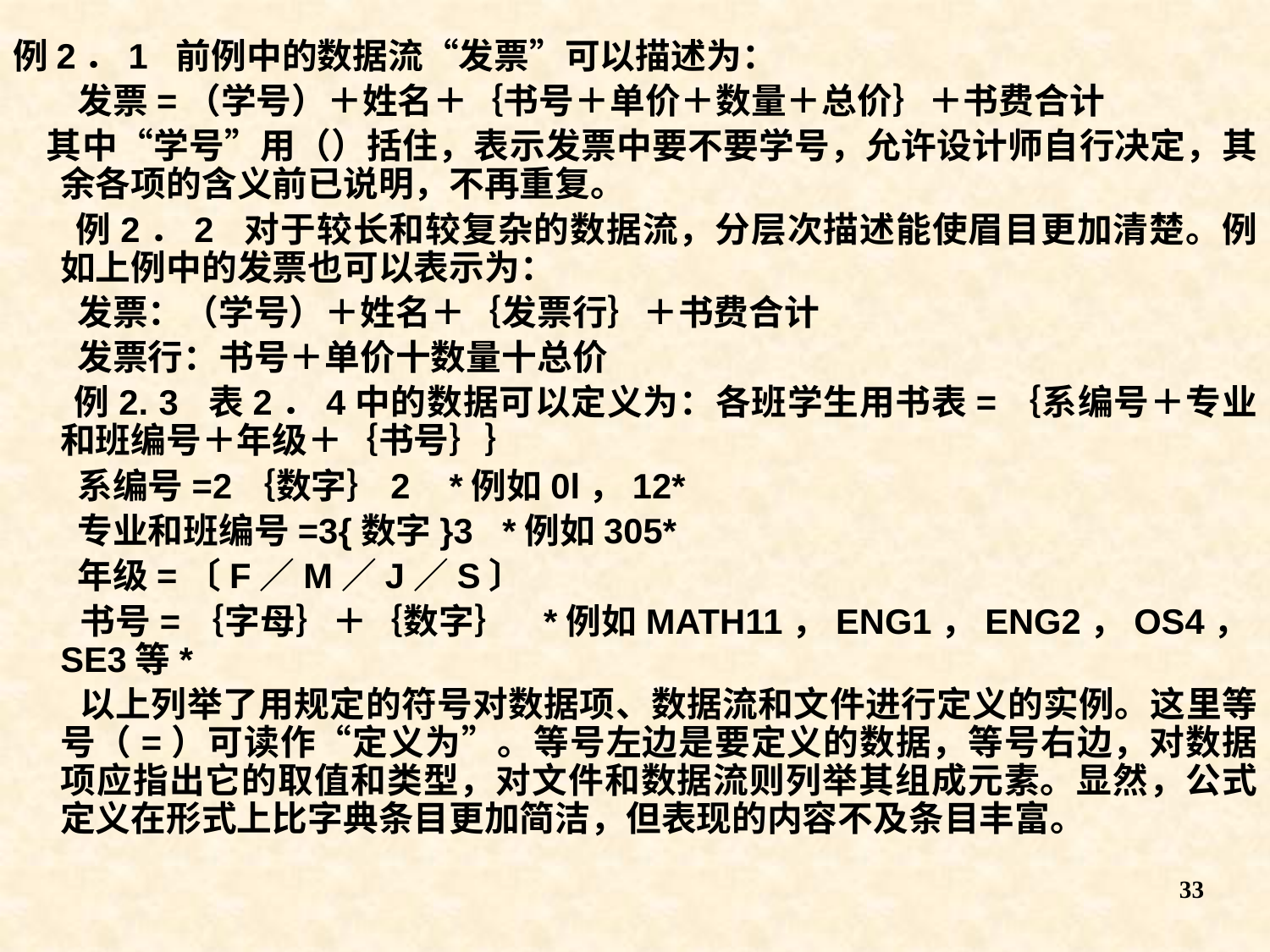

例2．1  前例中的数据流“发票”可以描述为：
       发票=（学号）＋姓名＋｛书号＋单价＋数量＋总价｝＋书费合计
   其中“学号”用（）括住，表示发票中要不要学号，允许设计师自行决定，其余各项的含义前已说明，不再重复。
      例2．2  对于较长和较复杂的数据流，分层次描述能使眉目更加清楚。例如上例中的发票也可以表示为：
       发票：（学号）＋姓名＋｛发票行｝＋书费合计
       发票行：书号＋单价十数量十总价
      例2. 3  表2．4中的数据可以定义为：各班学生用书表=｛系编号＋专业和班编号＋年级＋｛书号｝｝
       系编号=2｛数字｝2    *例如0l，12*
       专业和班编号=3{数字}3   *例如305*
       年级=〔F／M／J／S〕
       书号=｛字母｝＋｛数字｝   *例如MATH11，ENG1，ENG2，OS4，SE3等*
       以上列举了用规定的符号对数据项、数据流和文件进行定义的实例。这里等号（=）可读作“定义为”。等号左边是要定义的数据，等号右边，对数据项应指出它的取值和类型，对文件和数据流则列举其组成元素。显然，公式定义在形式上比字典条目更加简洁，但表现的内容不及条目丰富。
33